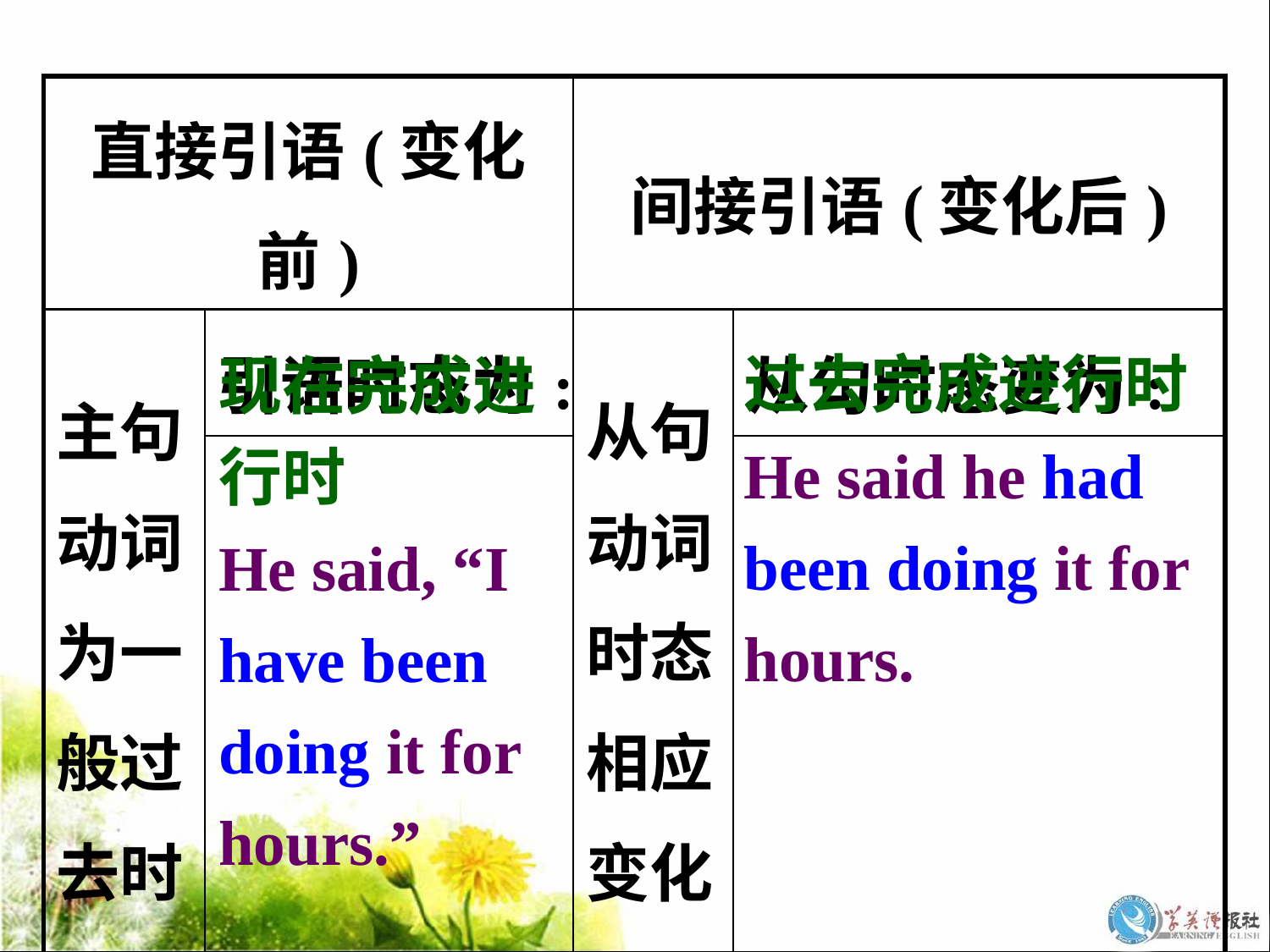

| 直接引语(变化前) |  | 间接引语(变化后) |  |
| --- | --- | --- | --- |
| 主句动词为一 般过去时 | 引语时态为: | 从句动词时态相应变化 | 从句时态变为: |
|  |  |  |  |
过去完成进行时
He said he had been doing it for hours.
现在完成进行时
He said, “I have been doing it for hours.”